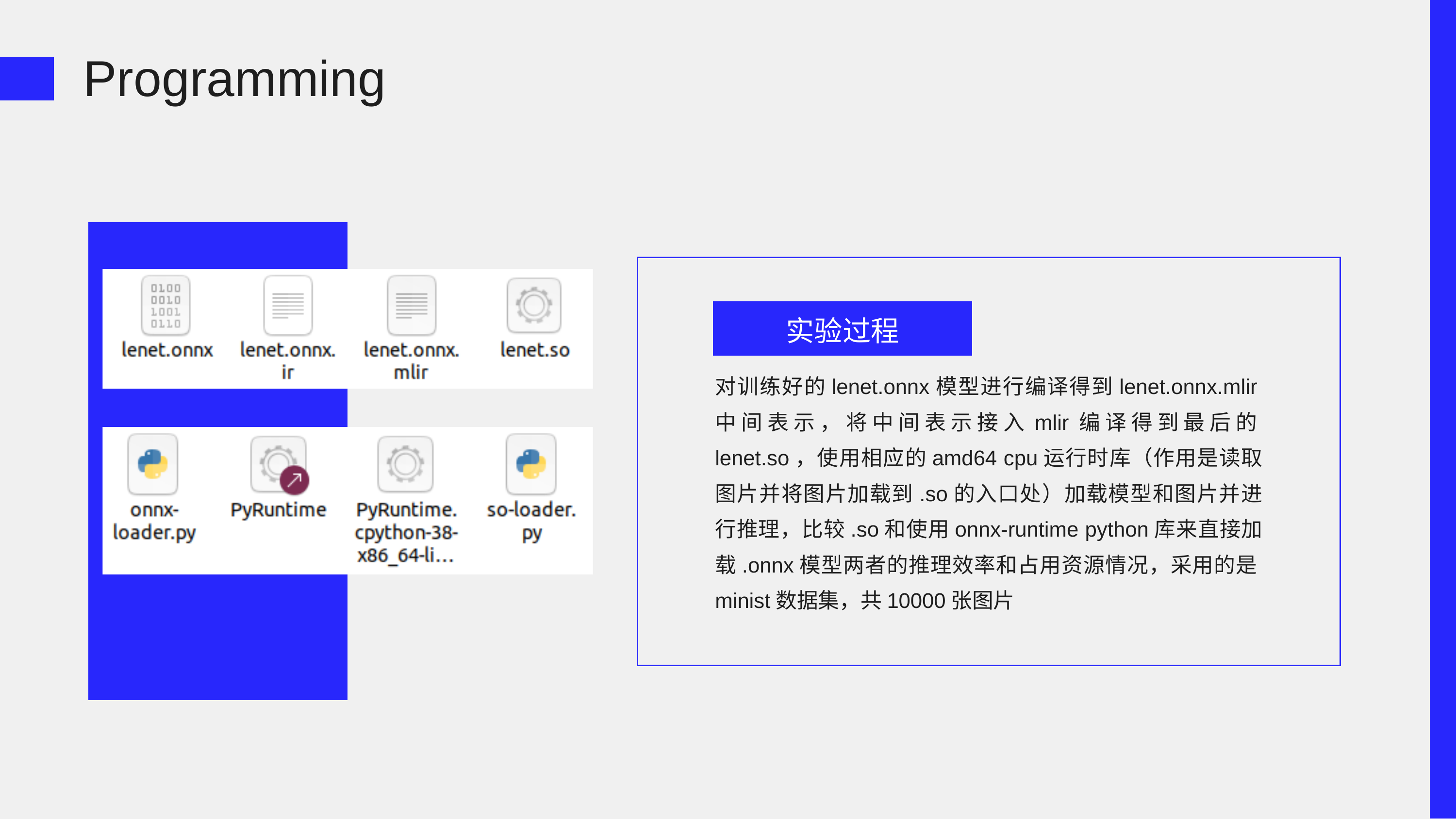

Programming

实验过程
对训练好的lenet.onnx模型进行编译得到lenet.onnx.mlir中间表示，将中间表示接入mlir编译得到最后的lenet.so，使用相应的amd64 cpu运行时库（作用是读取图片并将图片加载到.so的入口处）加载模型和图片并进行推理，比较.so和使用onnx-runtime python库来直接加载.onnx模型两者的推理效率和占用资源情况，采用的是minist数据集，共10000张图片